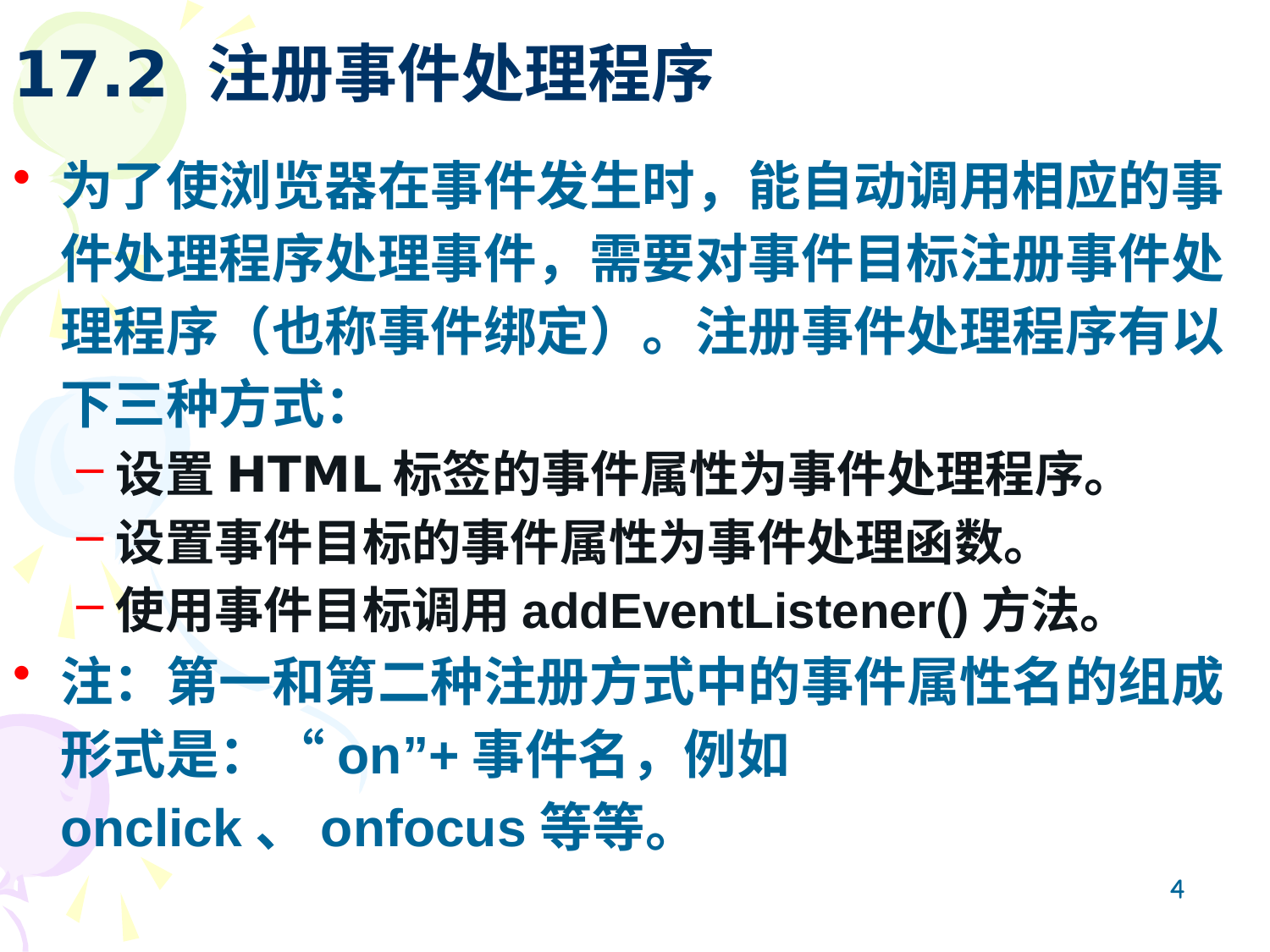

# 17.2 注册事件处理程序
为了使浏览器在事件发生时，能自动调用相应的事件处理程序处理事件，需要对事件目标注册事件处理程序（也称事件绑定）。注册事件处理程序有以下三种方式：
设置HTML标签的事件属性为事件处理程序。
设置事件目标的事件属性为事件处理函数。
使用事件目标调用addEventListener()方法。
注：第一和第二种注册方式中的事件属性名的组成形式是：“on”+事件名，例如onclick、onfocus等等。
4